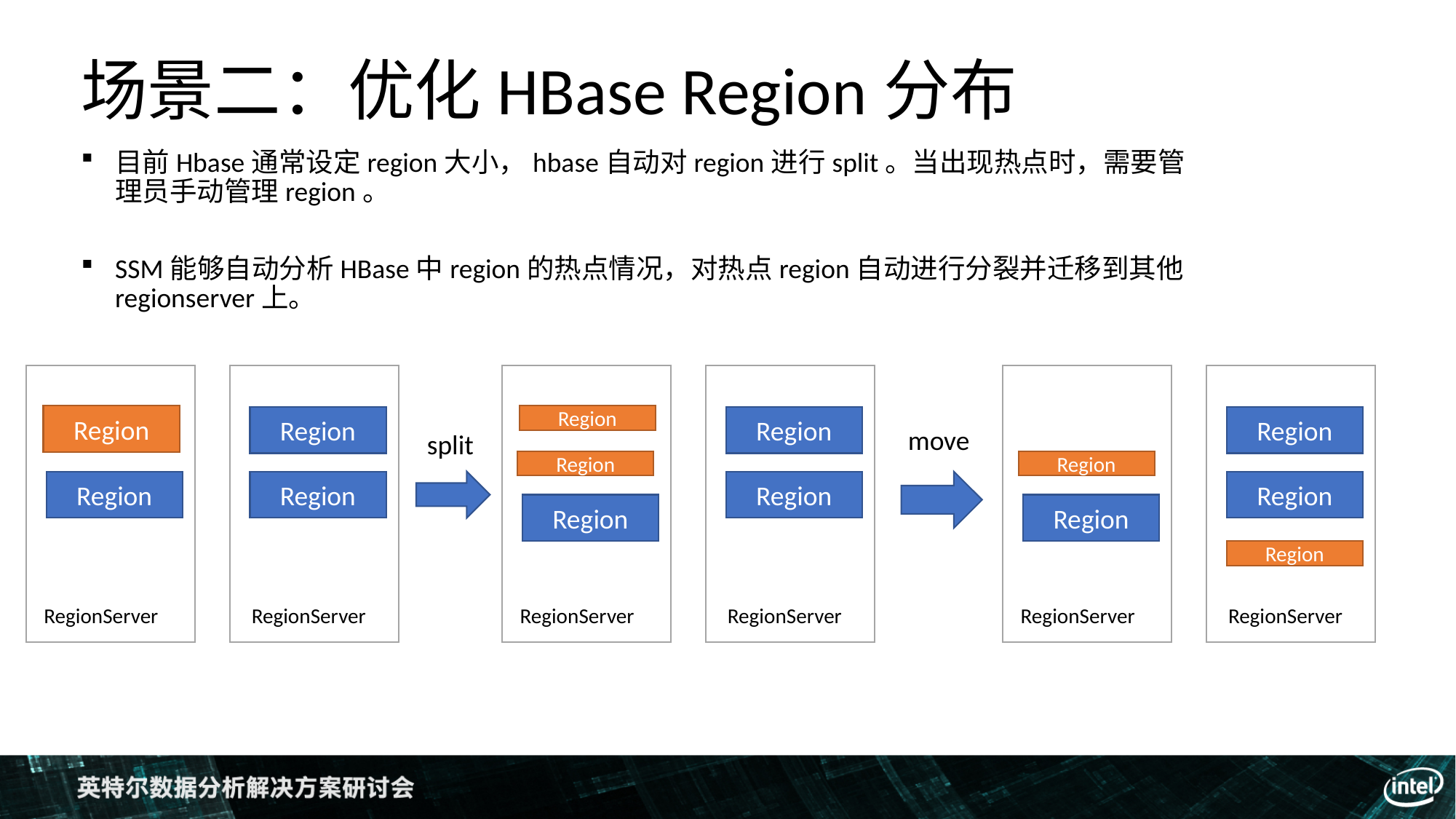

场景二：优化HBase Region分布
目前Hbase通常设定region大小，hbase自动对region进行split。当出现热点时，需要管理员手动管理region。

SSM能够自动分析HBase中region的热点情况，对热点region自动进行分裂并迁移到其他regionserver上。

Region
Region
Region
Region
Region
move
split
Region
Region
Region

Region
Region
Region
Region
Region
Region
RegionServer
RegionServer
RegionServer
RegionServer
RegionServer
RegionServer